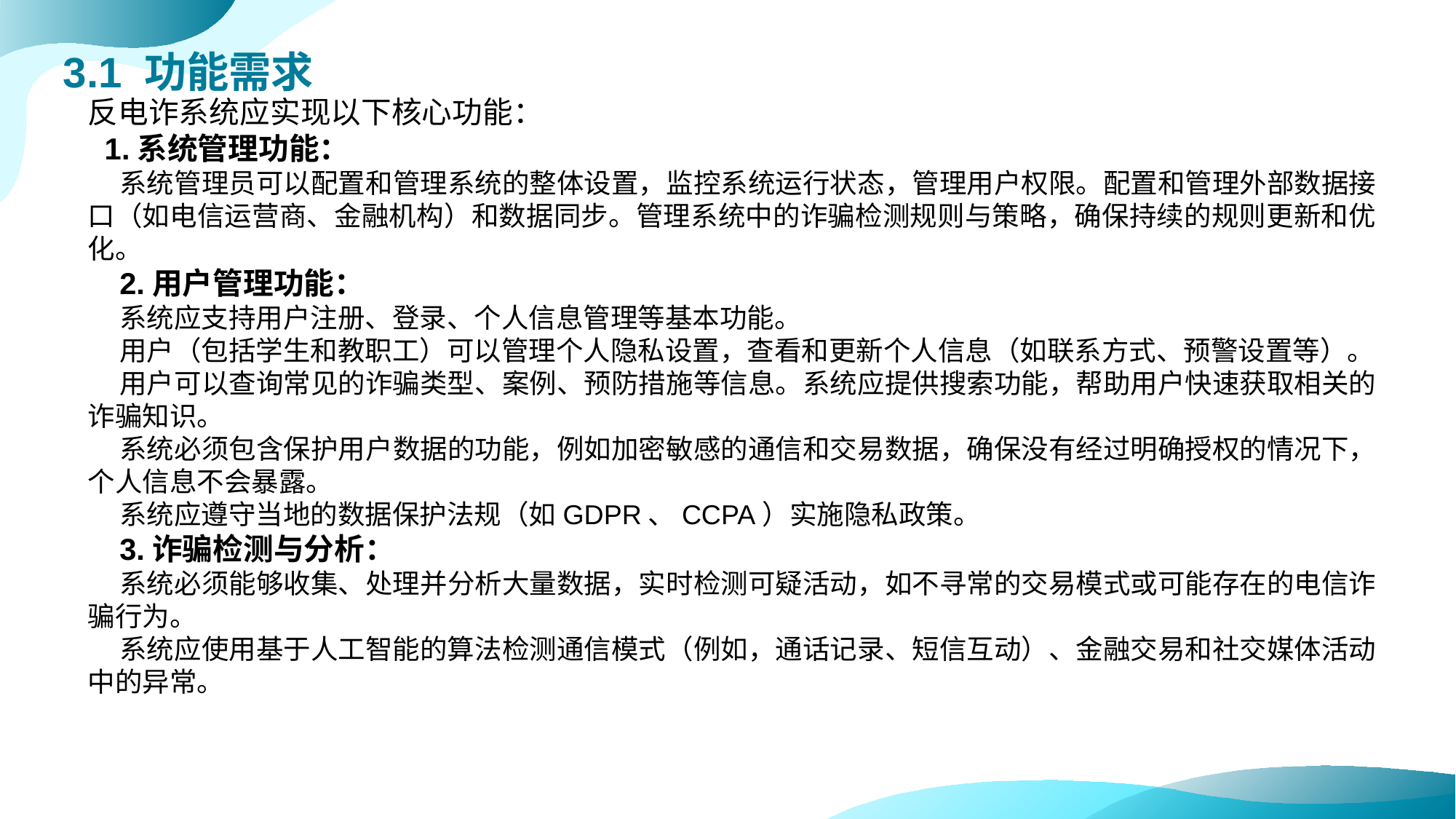

# 3.1 功能需求
反电诈系统应实现以下核心功能：
  1.系统管理功能：
系统管理员可以配置和管理系统的整体设置，监控系统运行状态，管理用户权限。配置和管理外部数据接口（如电信运营商、金融机构）和数据同步。管理系统中的诈骗检测规则与策略，确保持续的规则更新和优化。
2.用户管理功能：
系统应支持用户注册、登录、个人信息管理等基本功能。
用户（包括学生和教职工）可以管理个人隐私设置，查看和更新个人信息（如联系方式、预警设置等）。
用户可以查询常见的诈骗类型、案例、预防措施等信息。系统应提供搜索功能，帮助用户快速获取相关的诈骗知识。
系统必须包含保护用户数据的功能，例如加密敏感的通信和交易数据，确保没有经过明确授权的情况下，个人信息不会暴露。
系统应遵守当地的数据保护法规（如GDPR、CCPA）实施隐私政策。
3.诈骗检测与分析：
系统必须能够收集、处理并分析大量数据，实时检测可疑活动，如不寻常的交易模式或可能存在的电信诈骗行为。
系统应使用基于人工智能的算法检测通信模式（例如，通话记录、短信互动）、金融交易和社交媒体活动中的异常。